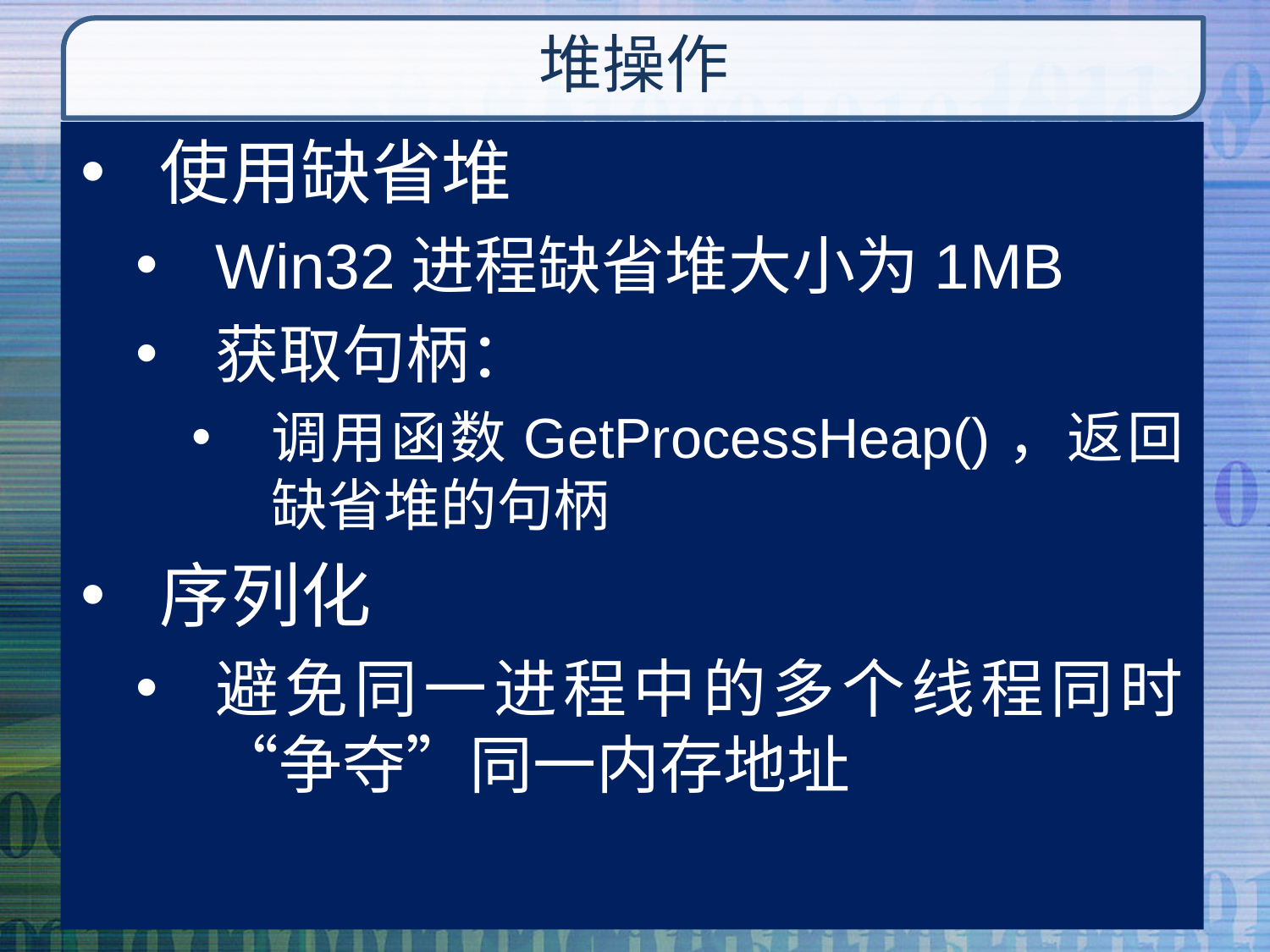

# 堆操作
使用缺省堆
Win32进程缺省堆大小为1MB
获取句柄：
调用函数GetProcessHeap()，返回缺省堆的句柄
序列化
避免同一进程中的多个线程同时“争夺”同一内存地址